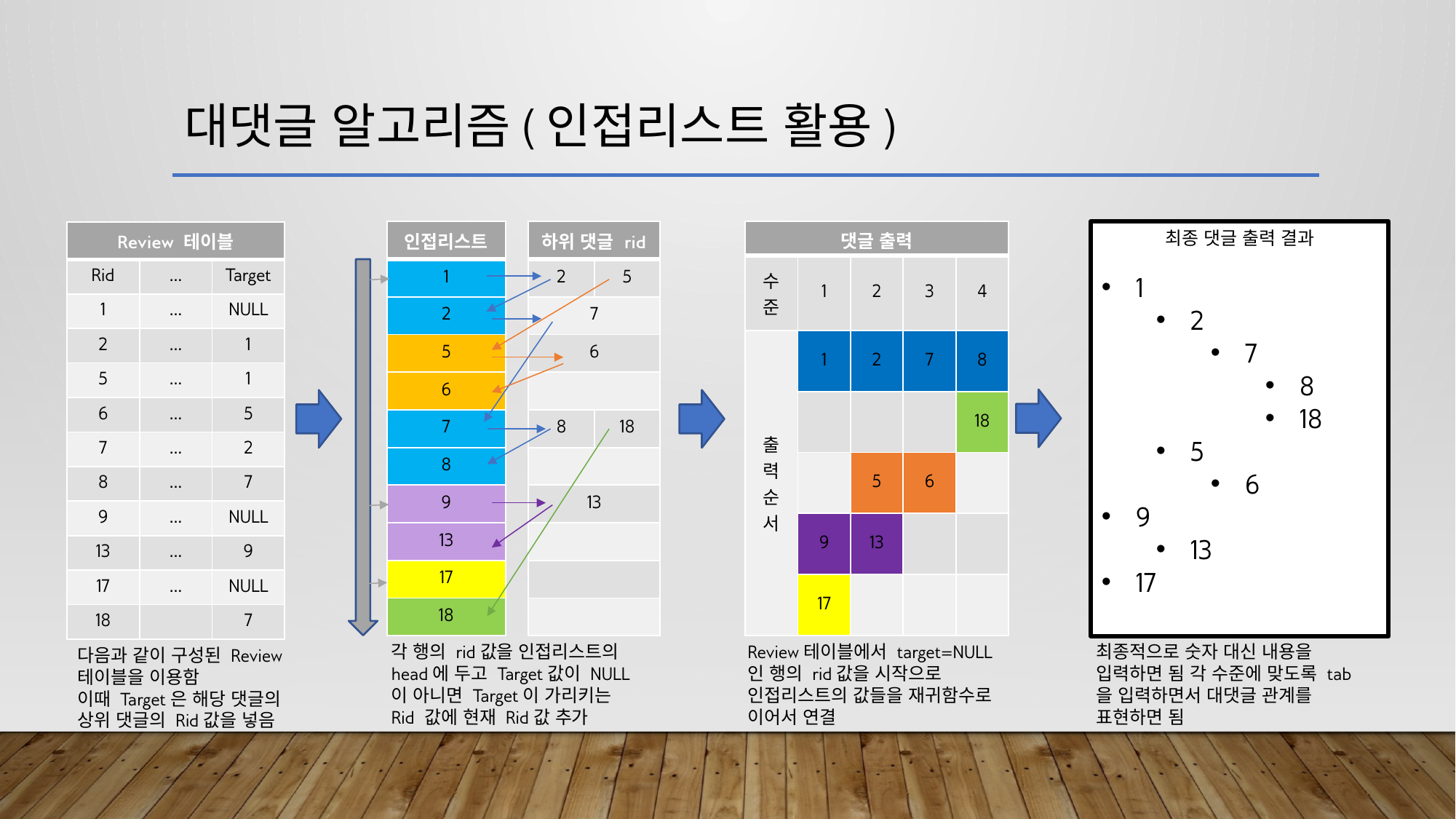

# 대댓글 알고리즘(인접리스트 활용)
| 댓글 출력 |  |  |  |  |
| --- | --- | --- | --- | --- |
| 수준 | 1 | 2 | 3 | 4 |
| 출력순서 | 1 | 2 | 7 | 8 |
|  |  |  |  | 18 |
|  |  | 5 | 6 |  |
|  | 9 | 13 |  |  |
|  | 17 |  |  |  |
최종 댓글 출력 결과

1
2
7
8
18
5
6
9
13
17

| 인접리스트 |
| --- |
| 1 |
| 2 |
| 5 |
| 6 |
| 7 |
| 8 |
| 9 |
| 13 |
| 17 |
| 18 |
| 하위 댓글 rid |  |
| --- | --- |
| 2 | 5 |
| 7 |  |
| 6 |  |
|  |  |
| 8 | 18 |
|  |  |
| 13 |  |
|  |  |
|  |  |
|  |  |
| Review 테이블 |  |  |
| --- | --- | --- |
| Rid | … | Target |
| 1 | … | NULL |
| 2 | … | 1 |
| 5 | … | 1 |
| 6 | … | 5 |
| 7 | … | 2 |
| 8 | … | 7 |
| 9 | … | NULL |
| 13 | … | 9 |
| 17 | … | NULL |
| 18 |  | 7 |

각 행의 rid값을 인접리스트의 head에 두고 Target값이 NULL이 아니면 Target이 가리키는 Rid 값에 현재 Rid값 추가
Review테이블에서 target=NULL인 행의 rid값을 시작으로 인접리스트의 값들을 재귀함수로 이어서 연결
최종적으로 숫자 대신 내용을 입력하면 됨 각 수준에 맞도록 tab을 입력하면서 대댓글 관계를 표현하면 됨
다음과 같이 구성된 Review 테이블을 이용함
이때 Target은 해당 댓글의 상위 댓글의 Rid값을 넣음